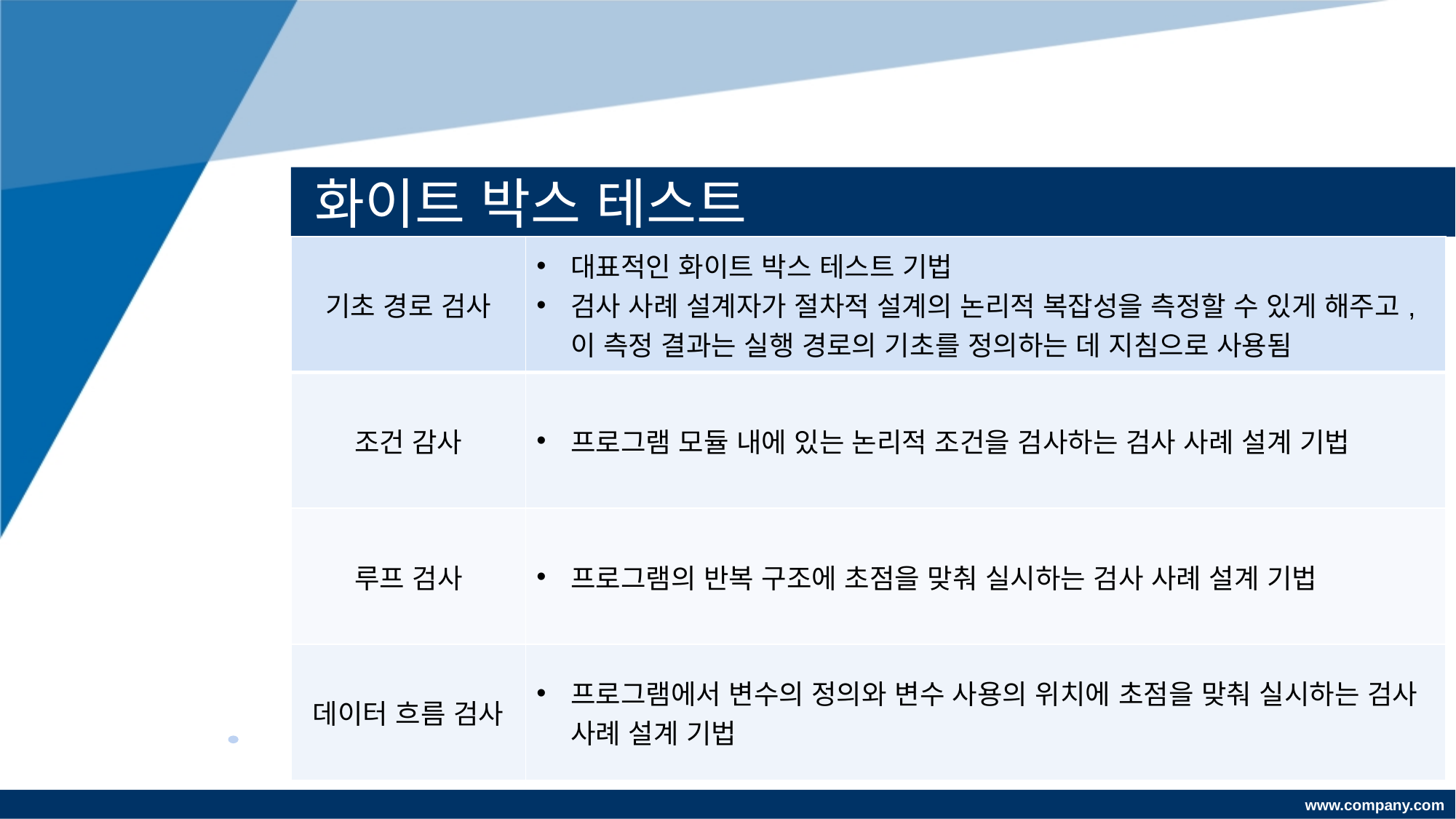

# 화이트 박스 테스트
| 기초 경로 검사 | 대표적인 화이트 박스 테스트 기법 검사 사례 설계자가 절차적 설계의 논리적 복잡성을 측정할 수 있게 해주고, 이 측정 결과는 실행 경로의 기초를 정의하는 데 지침으로 사용됨 |
| --- | --- |
| 조건 감사 | 프로그램 모듈 내에 있는 논리적 조건을 검사하는 검사 사례 설계 기법 |
| 루프 검사 | 프로그램의 반복 구조에 초점을 맞춰 실시하는 검사 사례 설계 기법 |
| 데이터 흐름 검사 | 프로그램에서 변수의 정의와 변수 사용의 위치에 초점을 맞춰 실시하는 검사 사례 설계 기법 |